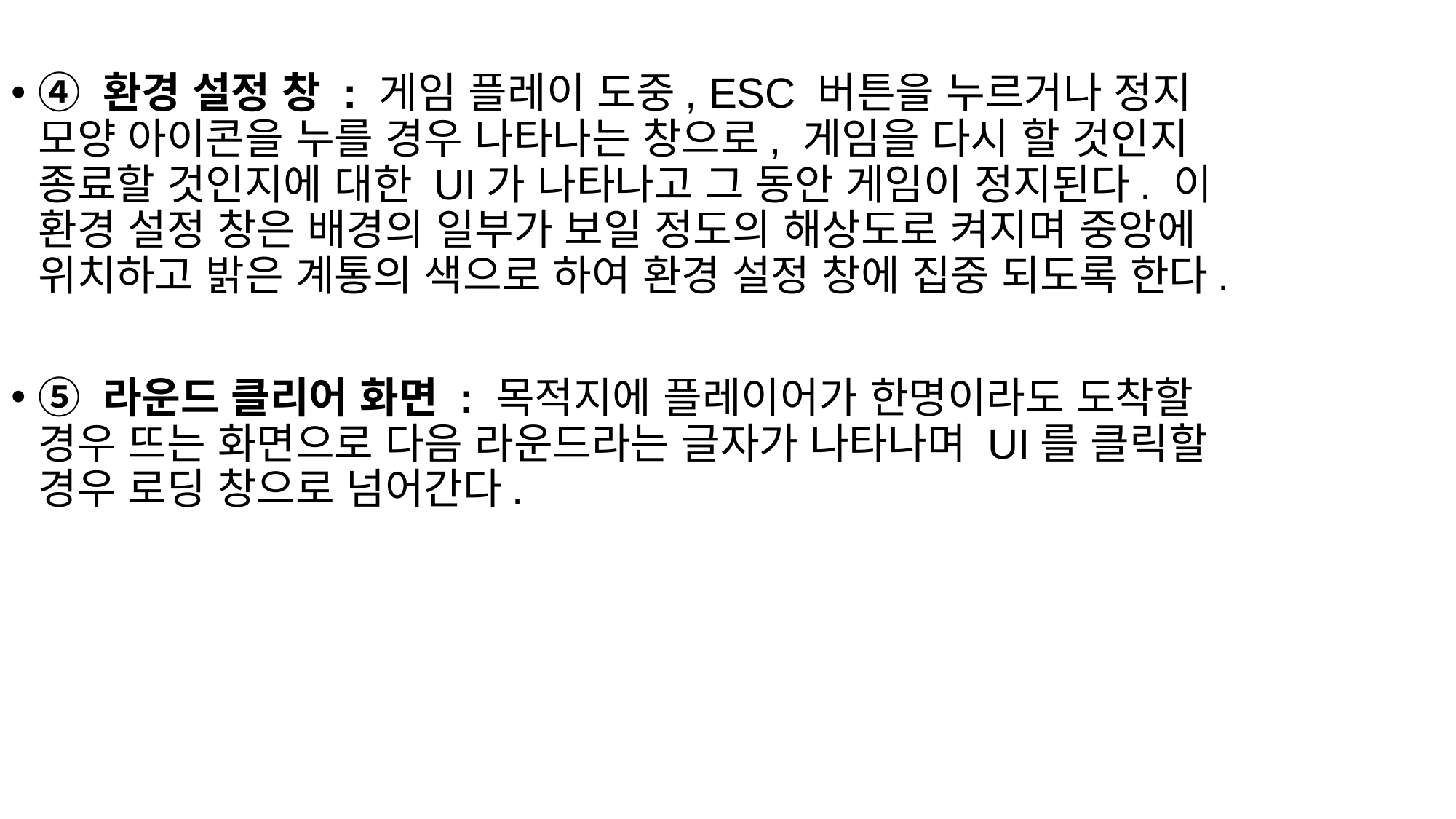

④ 환경 설정 창 : 게임 플레이 도중, ESC 버튼을 누르거나 정지 모양 아이콘을 누를 경우 나타나는 창으로, 게임을 다시 할 것인지 종료할 것인지에 대한 UI가 나타나고 그 동안 게임이 정지된다. 이 환경 설정 창은 배경의 일부가 보일 정도의 해상도로 켜지며 중앙에 위치하고 밝은 계통의 색으로 하여 환경 설정 창에 집중 되도록 한다.

⑤ 라운드 클리어 화면 : 목적지에 플레이어가 한명이라도 도착할 경우 뜨는 화면으로 다음 라운드라는 글자가 나타나며 UI를 클릭할 경우 로딩 창으로 넘어간다.